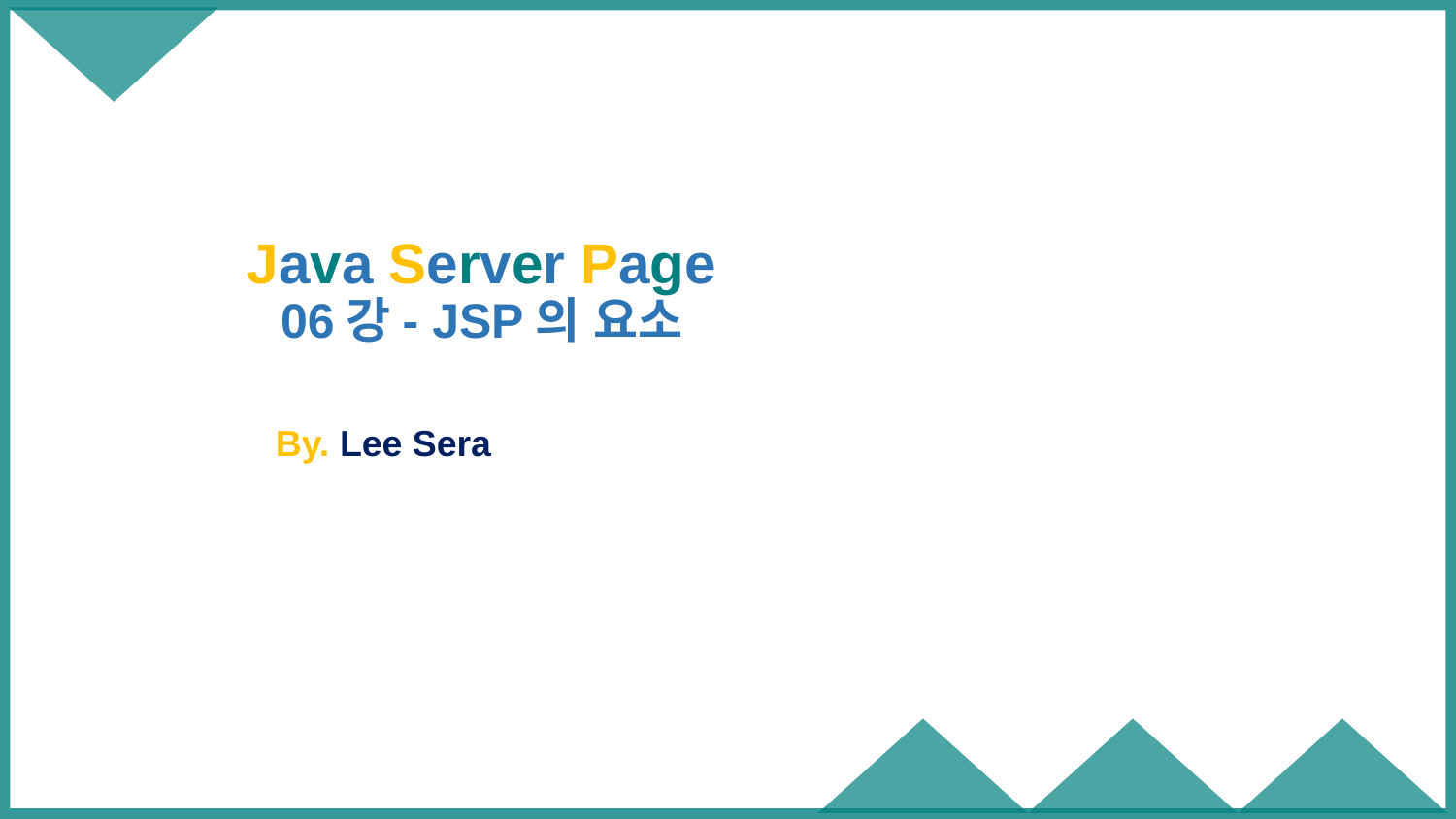

# Java Server Page 06강- JSP의 요소
By. Lee Sera